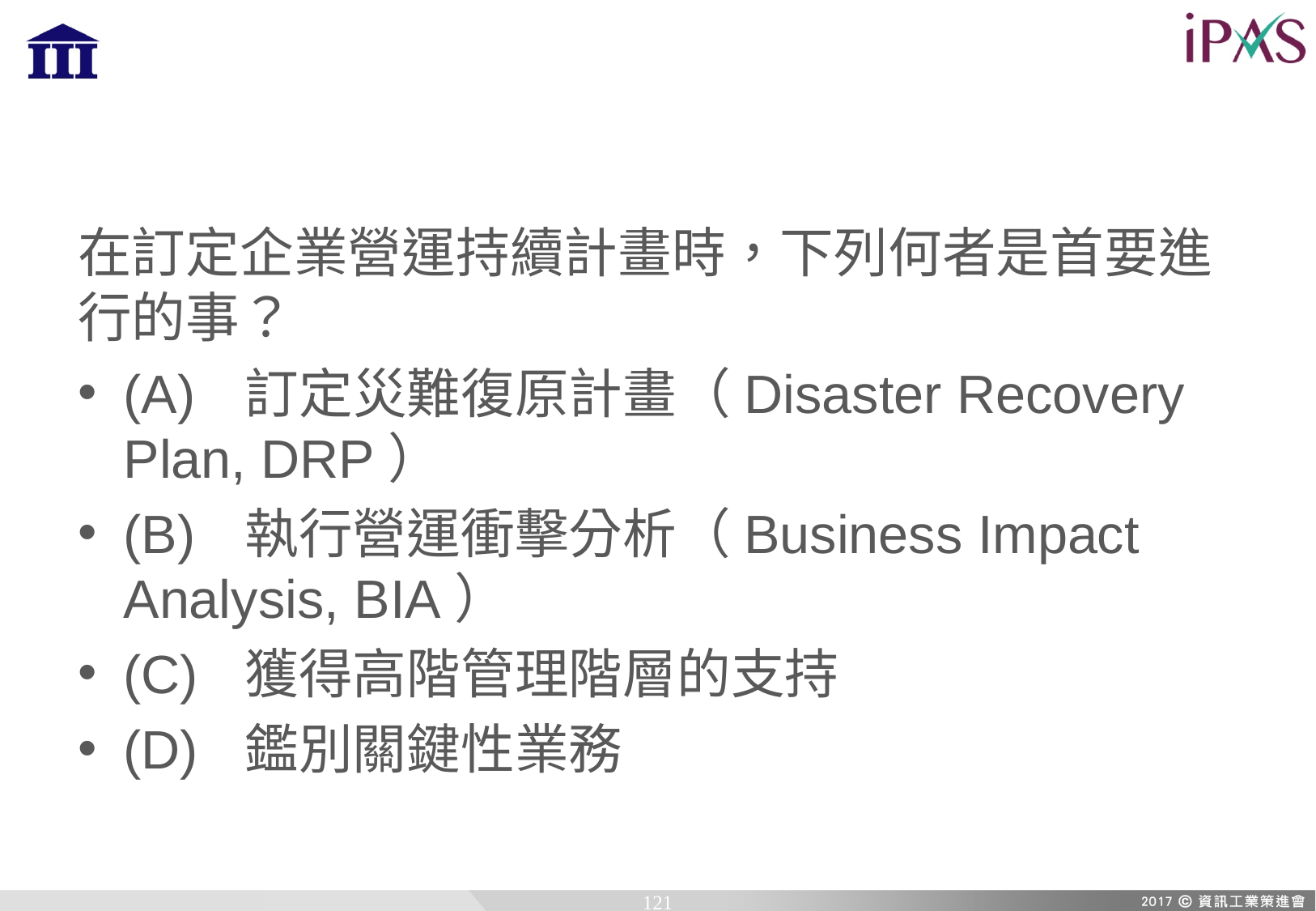

在訂定企業營運持續計畫時，下列何者是首要進行的事？
(A)	訂定災難復原計畫（Disaster Recovery Plan, DRP）
(B)	執行營運衝擊分析（Business Impact Analysis, BIA）
(C)	獲得高階管理階層的支持
(D)	鑑別關鍵性業務
121